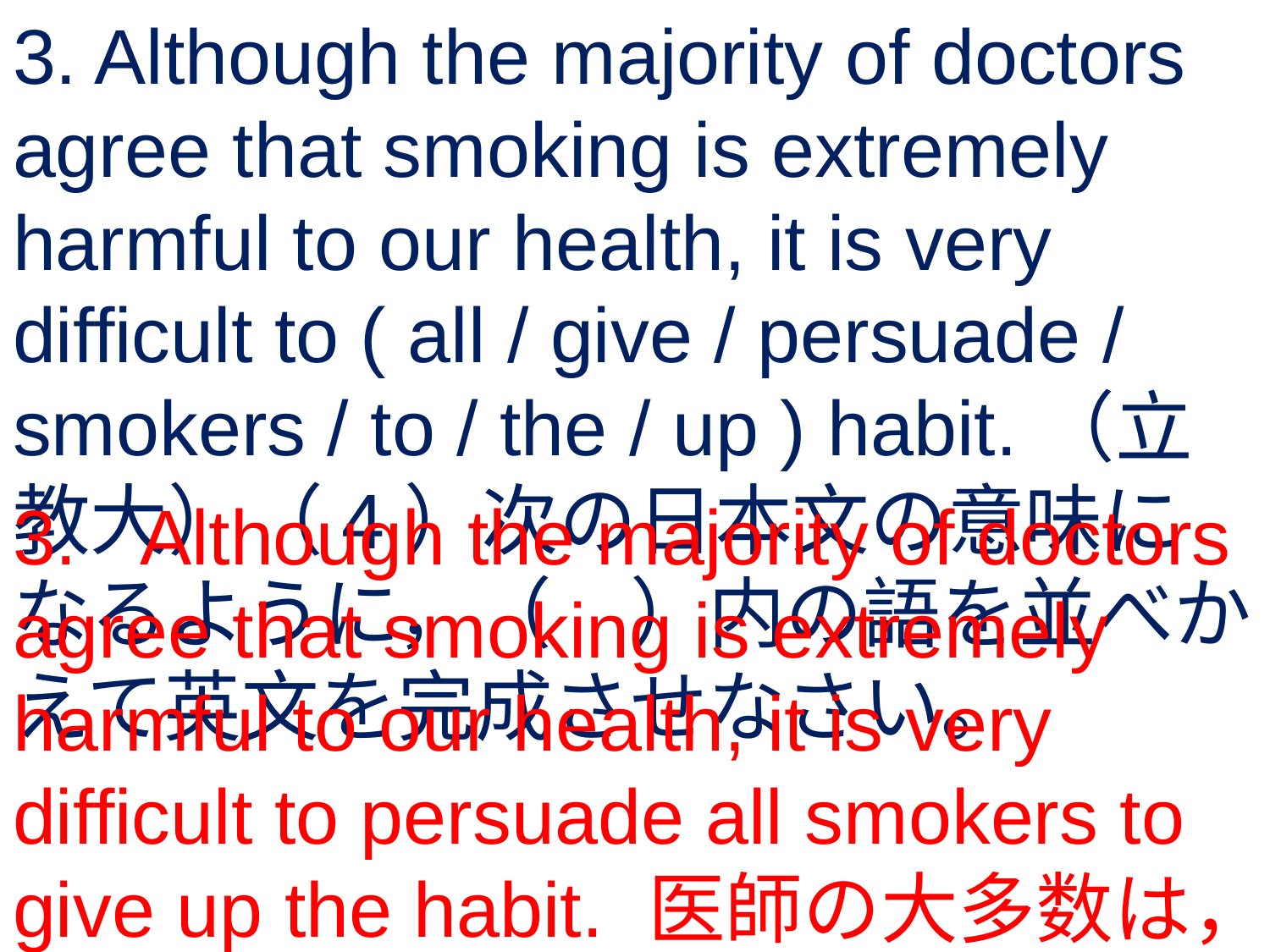

# 3. Although the majority of doctors agree that smoking is extremely harmful to our health, it is very difficult to ( all / give / persuade / smokers / to / the / up ) habit.（立教大）（4）次の日本文の意味になるように，（　）内の語を並べかえて英文を完成させなさい。
3.	Although the majority of doctors agree that smoking is extremely harmful to our health, it is very difficult to persuade all smokers to give up the habit.	医師の大多数は，喫煙が極度に健康を害するということを認めているが，喫煙者全員を説得して喫煙習慣をやめさせるのはとても困難である。例題6（4）